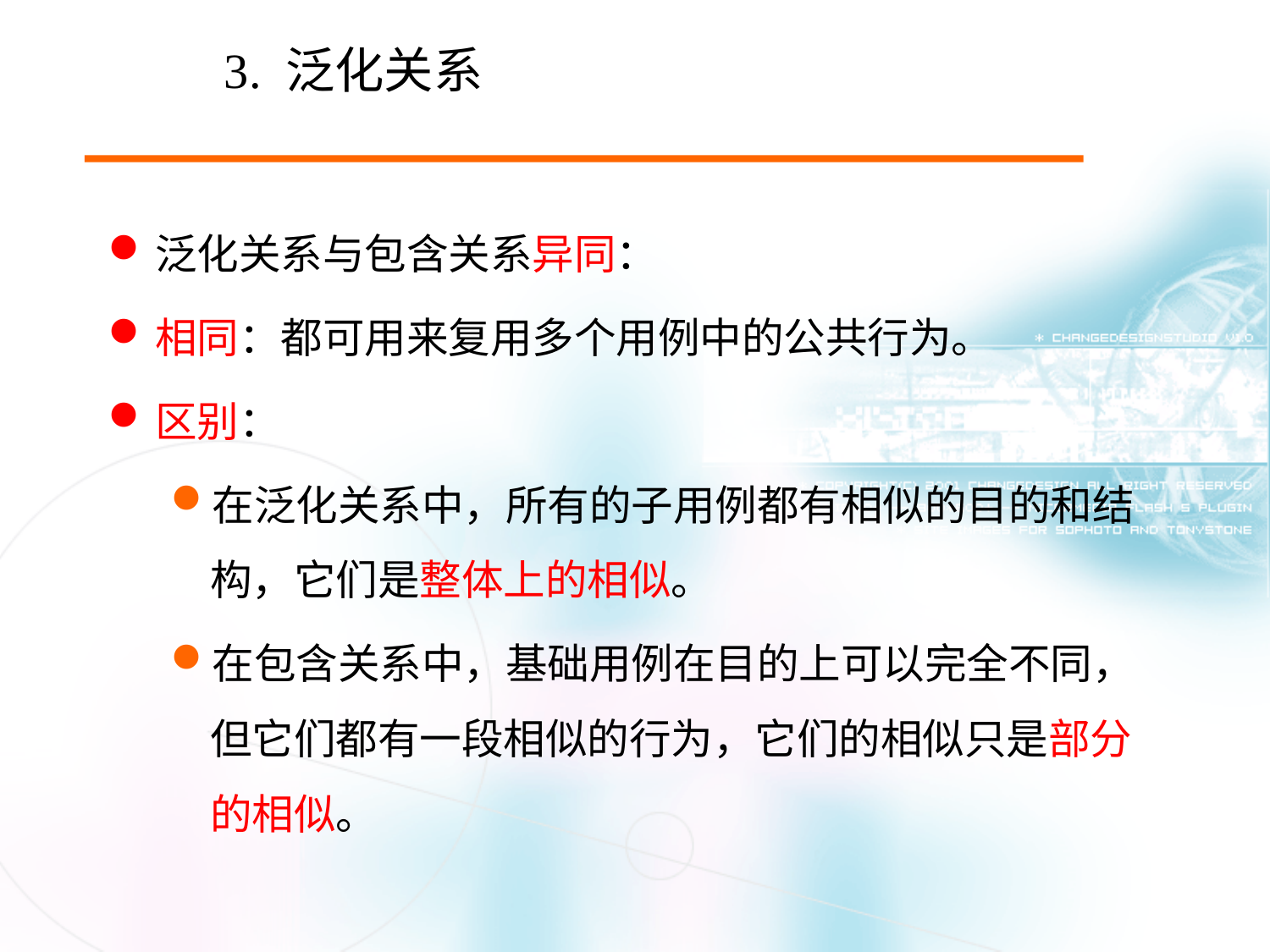

# 3. 泛化关系
泛化关系与包含关系异同：
相同：都可用来复用多个用例中的公共行为。
区别：
在泛化关系中，所有的子用例都有相似的目的和结构，它们是整体上的相似。
在包含关系中，基础用例在目的上可以完全不同，但它们都有一段相似的行为，它们的相似只是部分的相似。